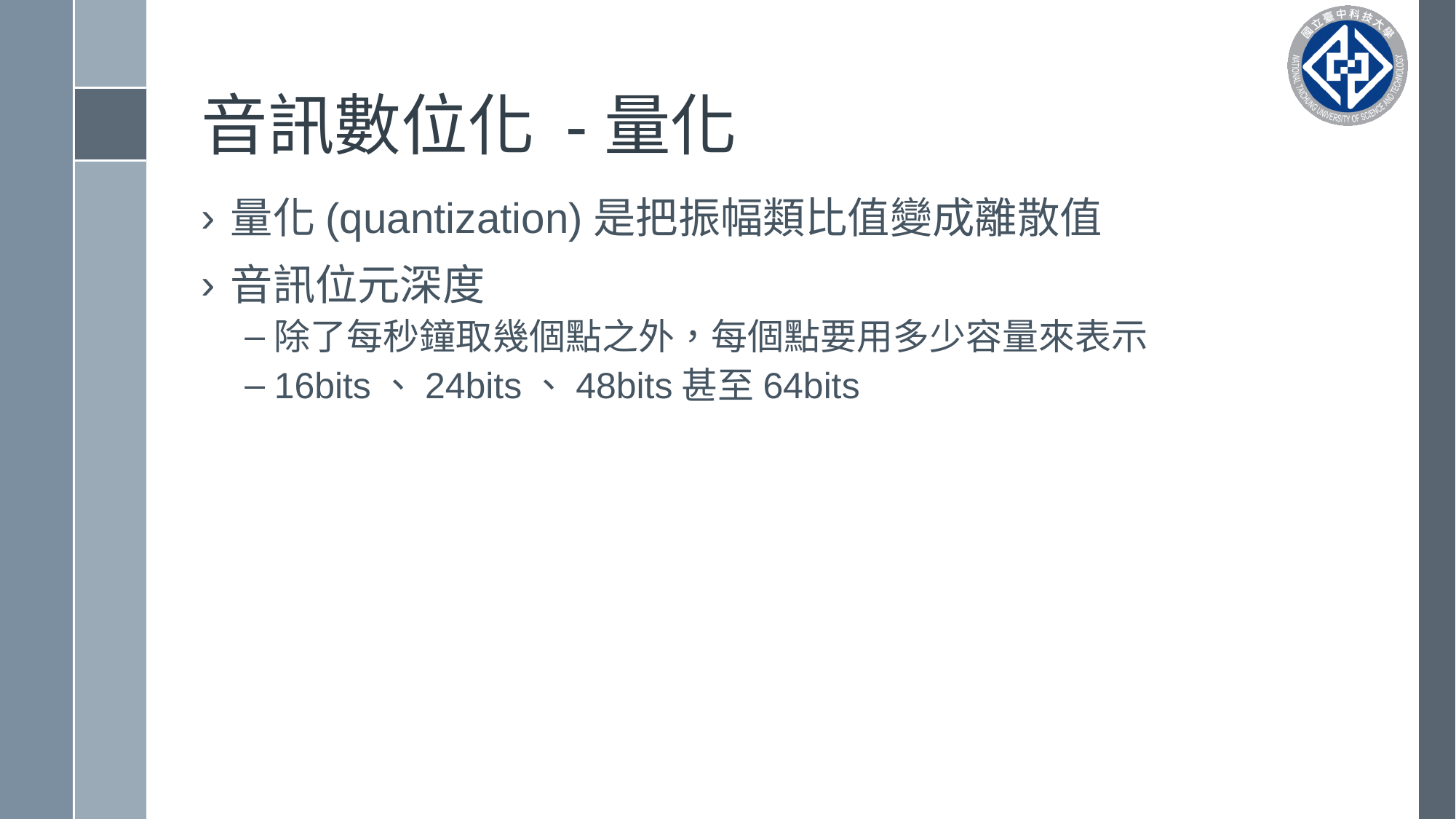

# 音訊數位化 -量化
量化(quantization)是把振幅類比值變成離散值
音訊位元深度
除了每秒鐘取幾個點之外，每個點要用多少容量來表示
16bits、24bits、48bits甚至64bits